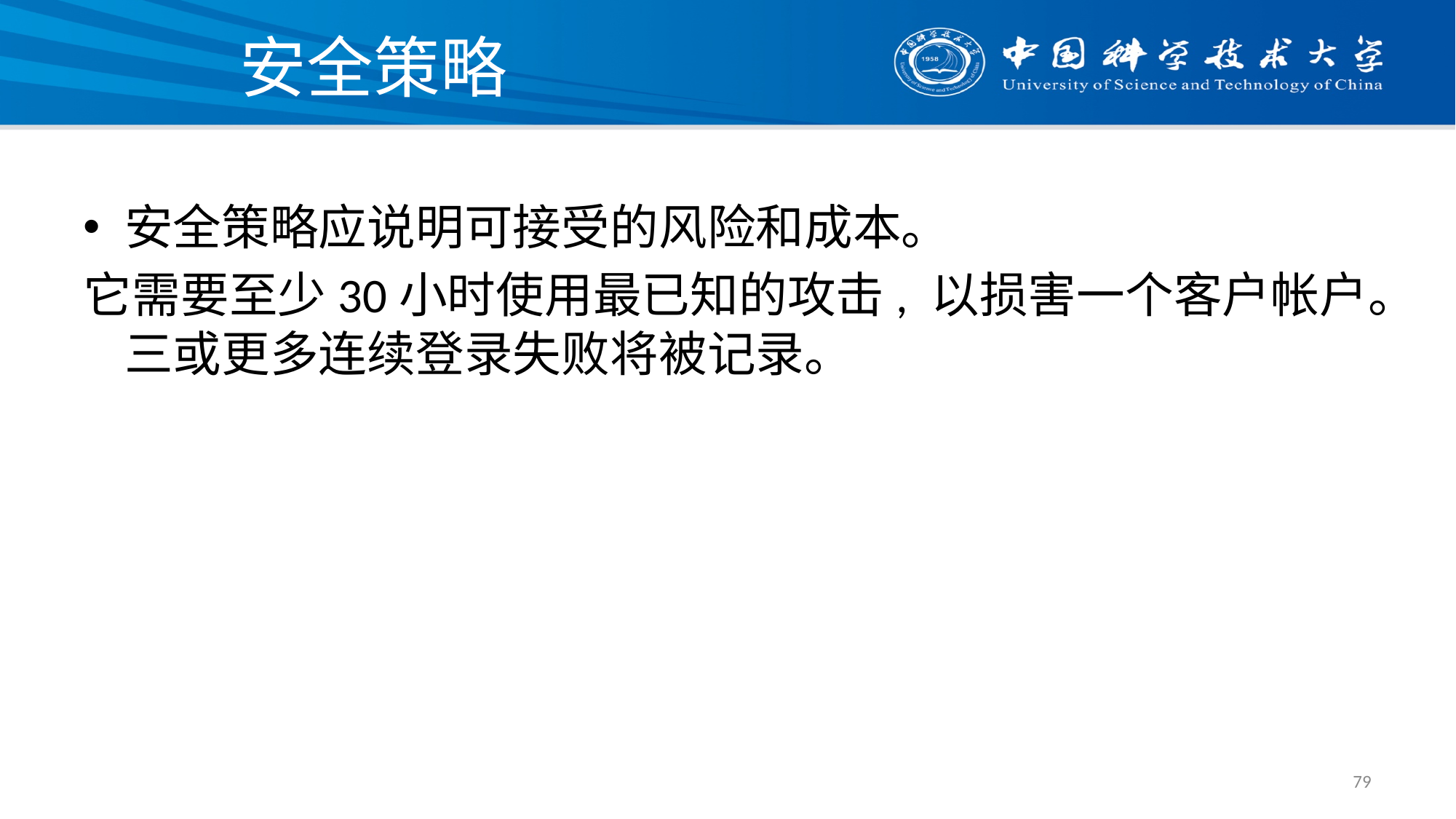

# 安全策略
安全策略应说明可接受的风险和成本。
它需要至少30小时使用最已知的攻击, 以损害一个客户帐户。三或更多连续登录失败将被记录。

79